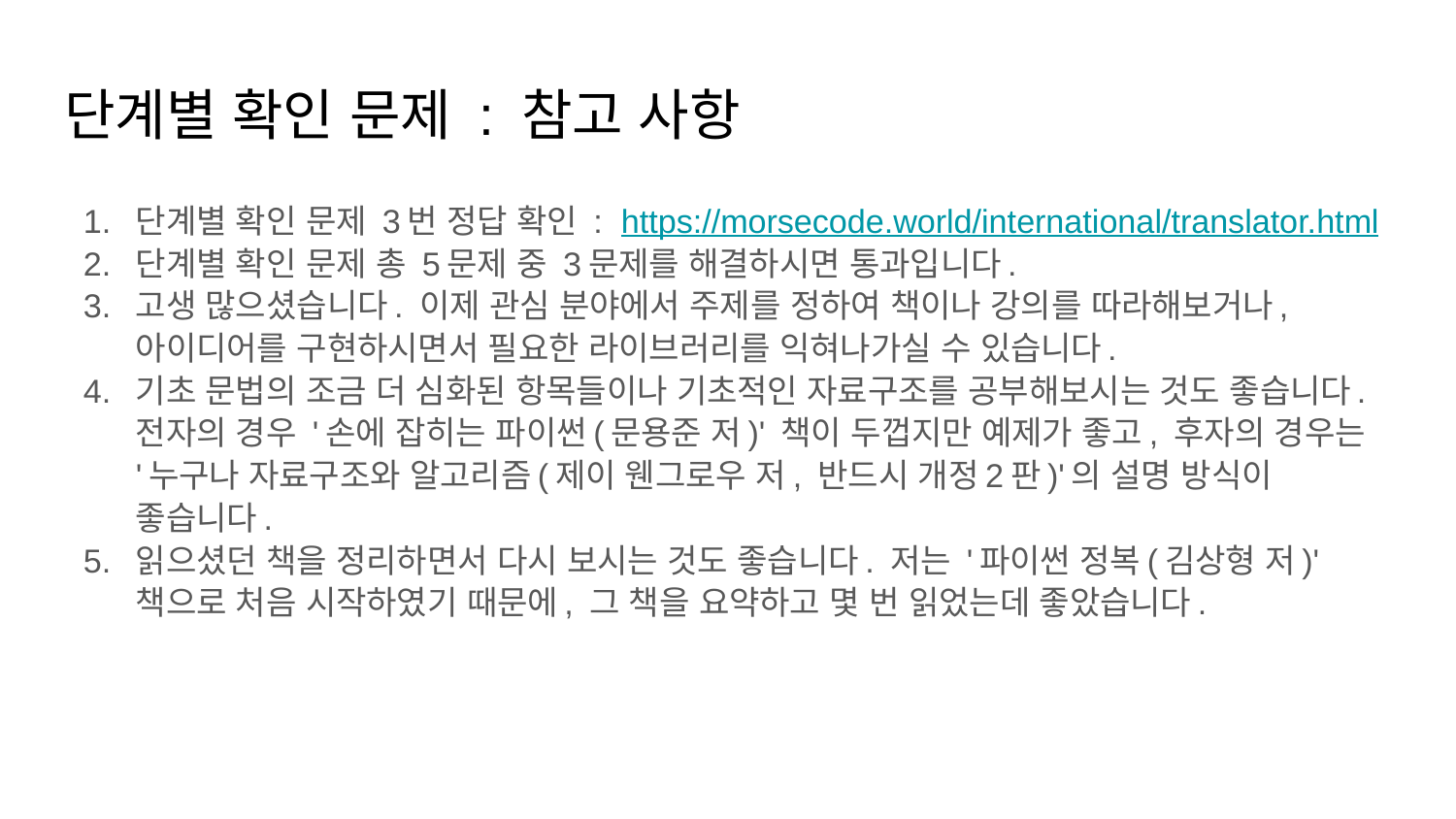

# 단계별 확인 문제 : 참고 사항
단계별 확인 문제 3번 정답 확인 :  https://morsecode.world/international/translator.html
단계별 확인 문제 총 5문제 중 3문제를 해결하시면 통과입니다.
고생 많으셨습니다. 이제 관심 분야에서 주제를 정하여 책이나 강의를 따라해보거나, 아이디어를 구현하시면서 필요한 라이브러리를 익혀나가실 수 있습니다.
기초 문법의 조금 더 심화된 항목들이나 기초적인 자료구조를 공부해보시는 것도 좋습니다. 전자의 경우 '손에 잡히는 파이썬(문용준 저)' 책이 두껍지만 예제가 좋고, 후자의 경우는 '누구나 자료구조와 알고리즘(제이 웬그로우 저, 반드시 개정2판)'의 설명 방식이 좋습니다.
읽으셨던 책을 정리하면서 다시 보시는 것도 좋습니다. 저는 '파이썬 정복(김상형 저)' 책으로 처음 시작하였기 때문에, 그 책을 요약하고 몇 번 읽었는데 좋았습니다.